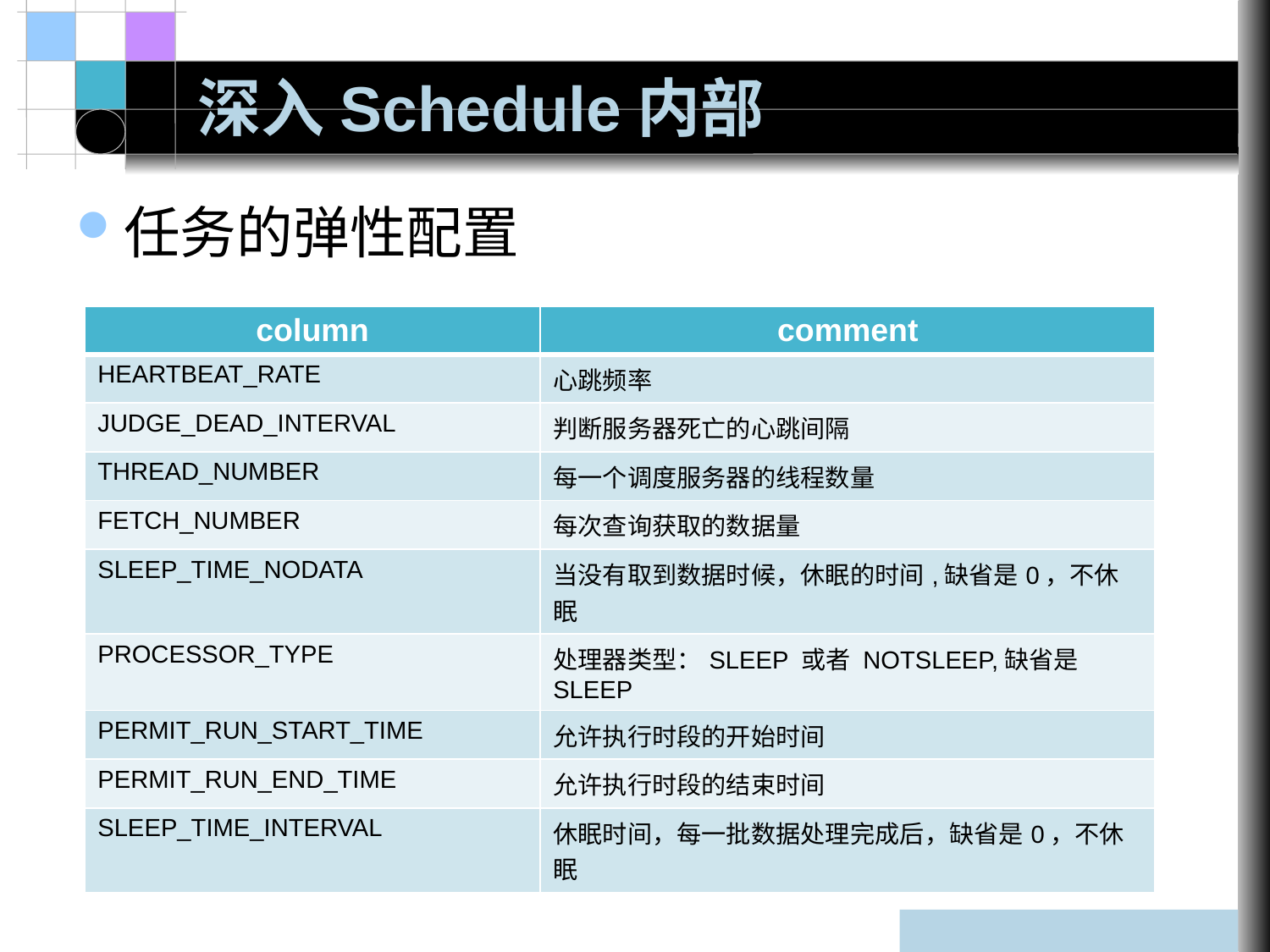

# 深入Schedule内部
任务的弹性配置

| column | comment |
| --- | --- |
| HEARTBEAT\_RATE | 心跳频率 |
| JUDGE\_DEAD\_INTERVAL | 判断服务器死亡的心跳间隔 |
| THREAD\_NUMBER | 每一个调度服务器的线程数量 |
| FETCH\_NUMBER | 每次查询获取的数据量 |
| SLEEP\_TIME\_NODATA | 当没有取到数据时候，休眠的时间,缺省是0，不休眠 |
| PROCESSOR\_TYPE | 处理器类型：SLEEP 或者 NOTSLEEP,缺省是SLEEP |
| PERMIT\_RUN\_START\_TIME | 允许执行时段的开始时间 |
| PERMIT\_RUN\_END\_TIME | 允许执行时段的结束时间 |
| SLEEP\_TIME\_INTERVAL | 休眠时间，每一批数据处理完成后，缺省是0，不休眠 |